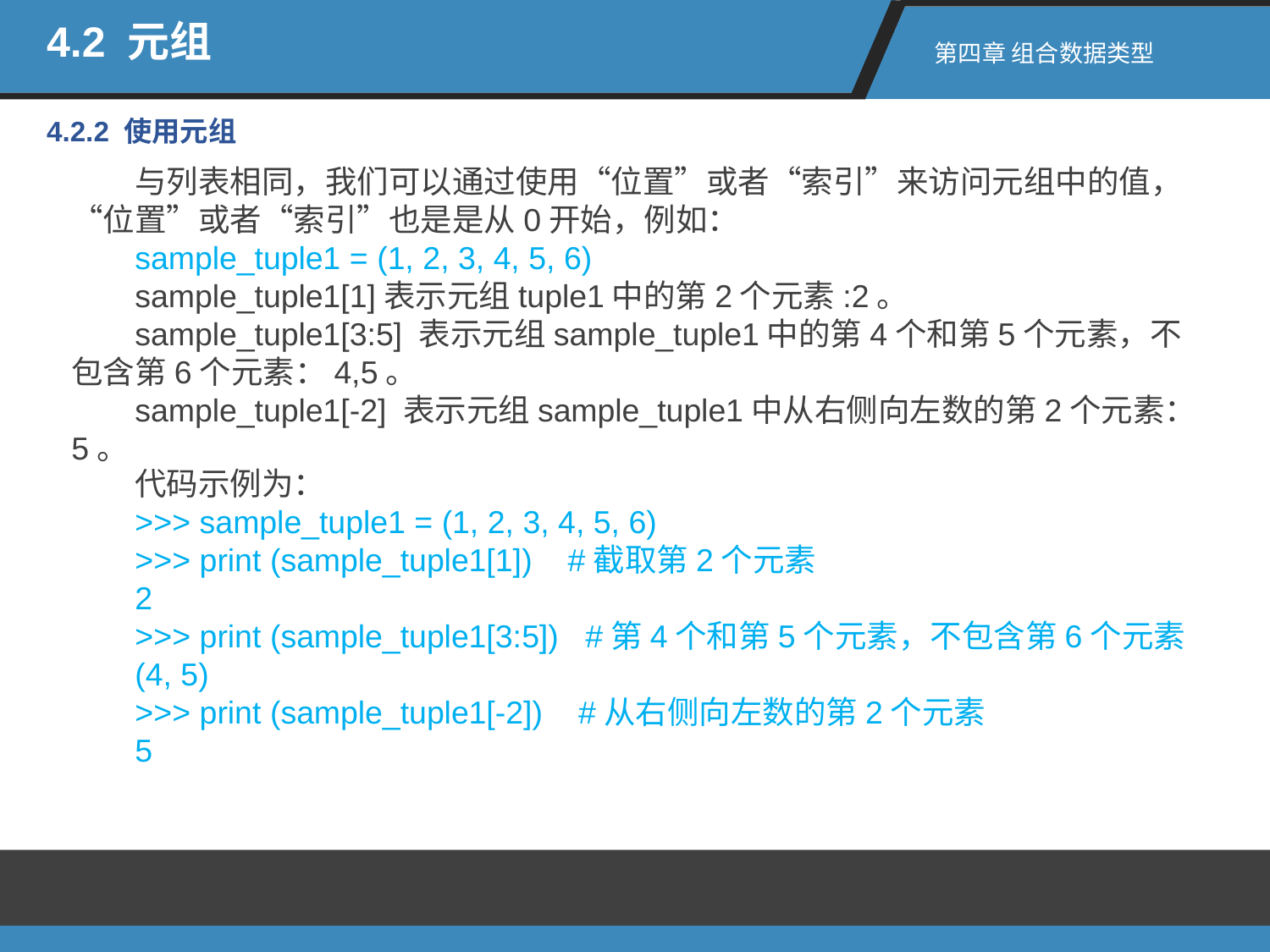

4.2 元组
第四章 组合数据类型
4.2.2 使用元组
与列表相同，我们可以通过使用“位置”或者“索引”来访问元组中的值，“位置”或者“索引”也是是从0开始，例如：
sample_tuple1 = (1, 2, 3, 4, 5, 6)
sample_tuple1[1]表示元组tuple1中的第2个元素:2。
sample_tuple1[3:5] 表示元组sample_tuple1中的第4个和第5个元素，不包含第6个元素：4,5。
sample_tuple1[-2] 表示元组sample_tuple1中从右侧向左数的第2个元素：5。
代码示例为：
>>> sample_tuple1 = (1, 2, 3, 4, 5, 6)
>>> print (sample_tuple1[1])    #截取第2个元素
2
>>> print (sample_tuple1[3:5])   #第4个和第5个元素，不包含第6个元素
(4, 5)
>>> print (sample_tuple1[-2])    #从右侧向左数的第2个元素
5